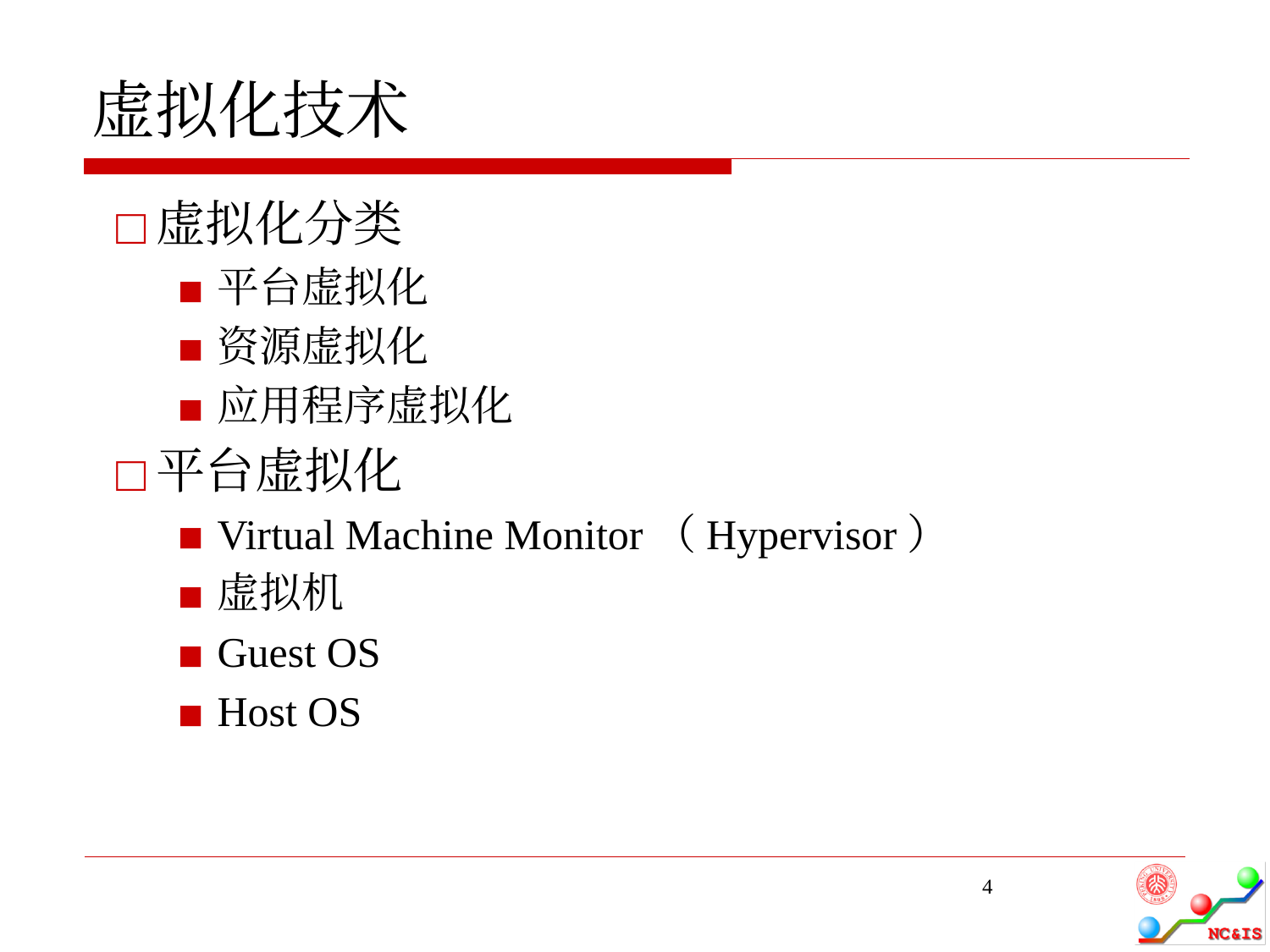

# 虚拟化技术
虚拟化分类
平台虚拟化
资源虚拟化
应用程序虚拟化
平台虚拟化
Virtual Machine Monitor（Hypervisor）
虚拟机
Guest OS
Host OS

4